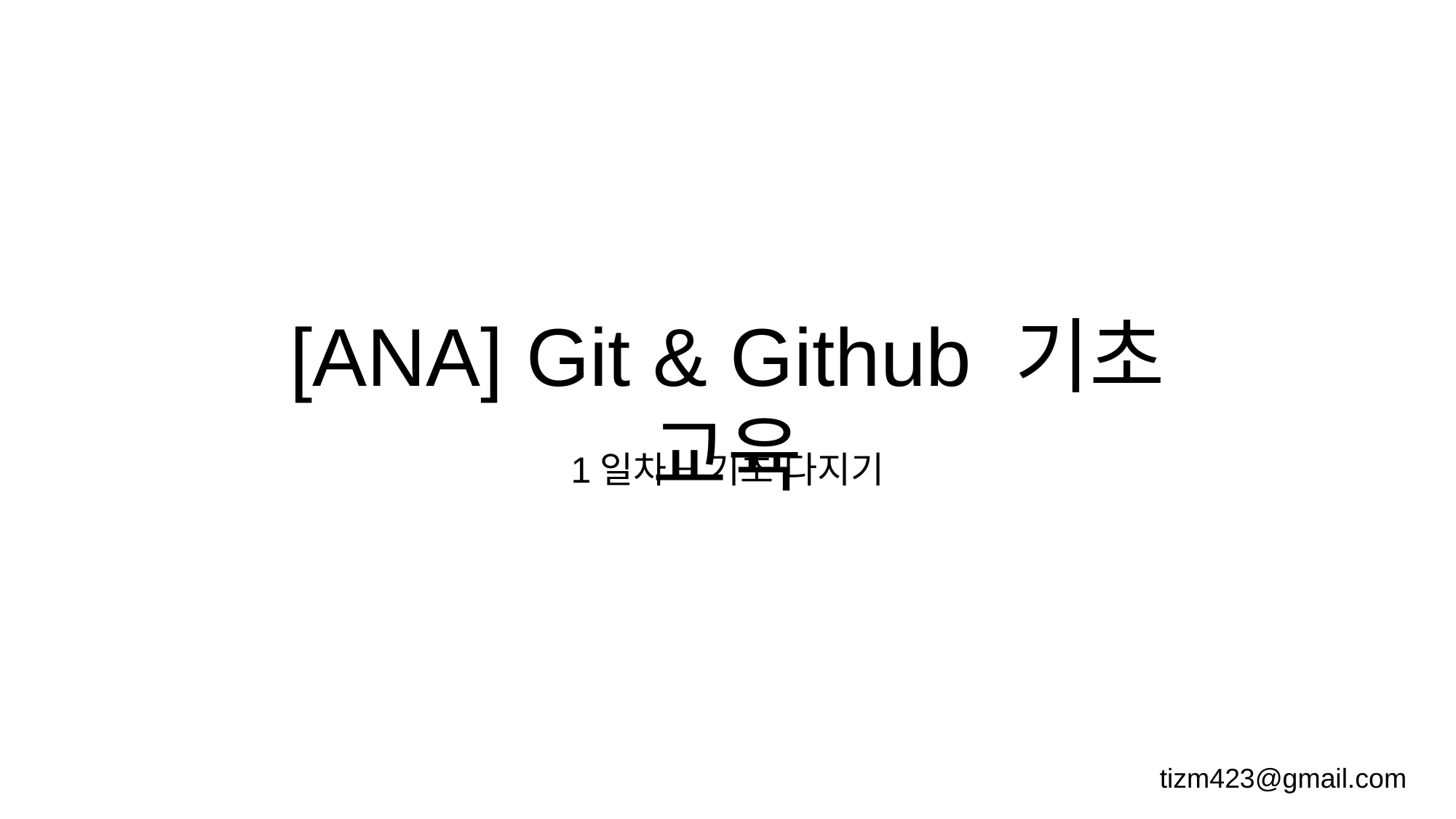

[ANA] Git & Github 기초 교육
1일차 – 기초 다지기
tizm423@gmail.com